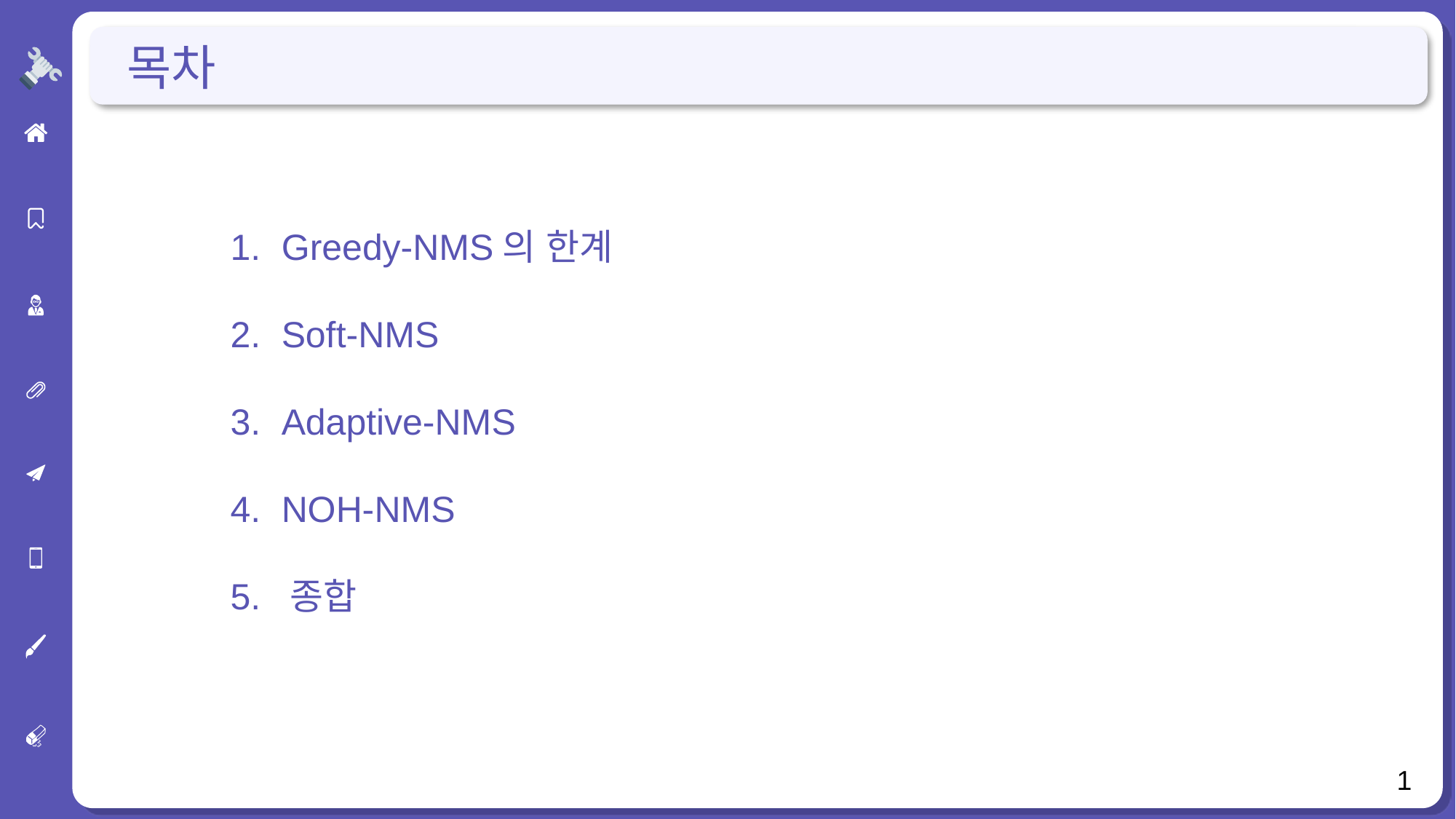

목차

 Greedy-NMS의 한계

 Soft-NMS

 Adaptive-NMS

 NOH-NMS

 종합
1